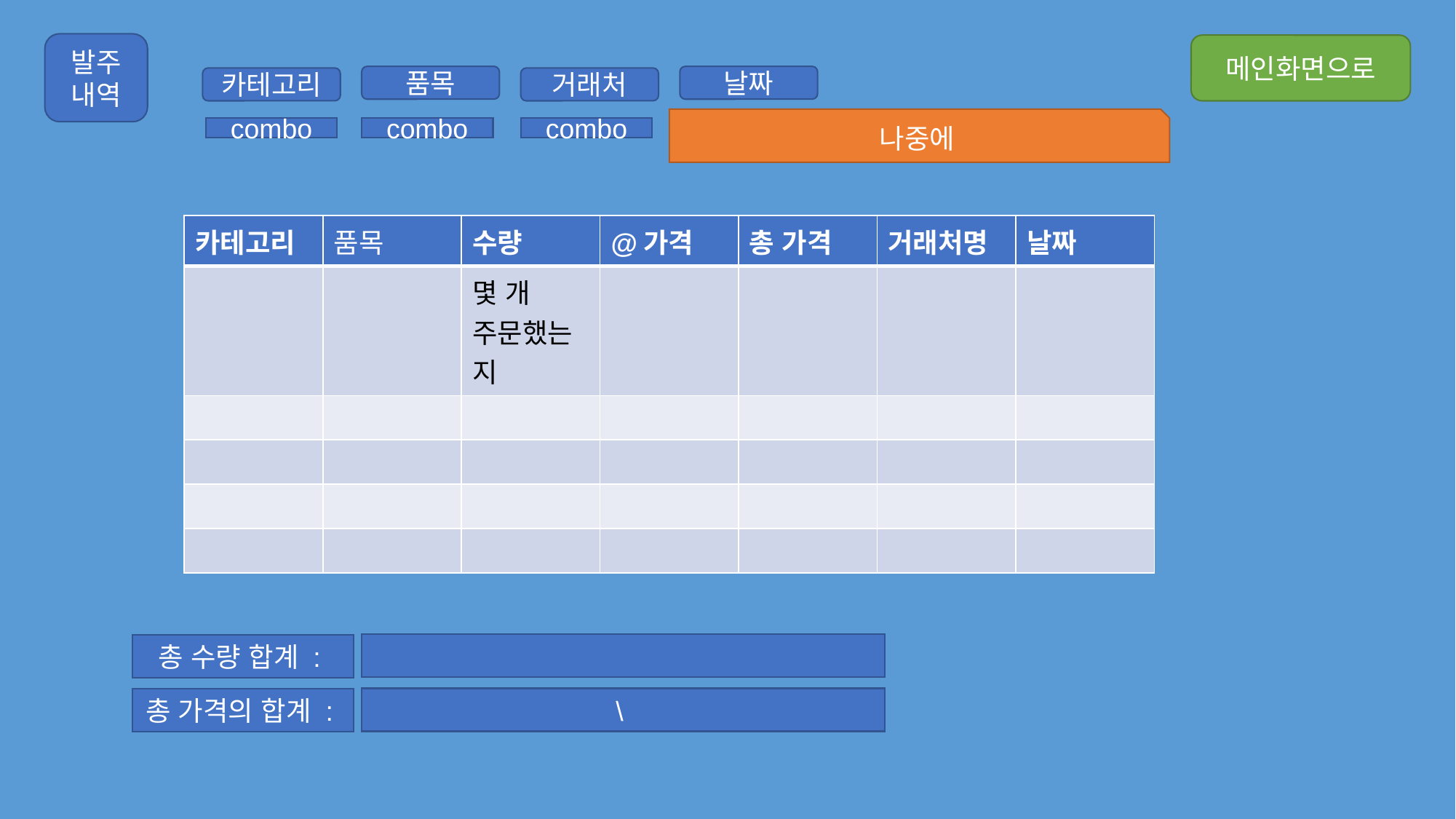

발주내역
메인화면으로
품목
날짜
카테고리
거래처
나중에
일
combo
combo
combo
연도
월
| 카테고리 | 품목 | 수량 | @가격 | 총 가격 | 거래처명 | 날짜 |
| --- | --- | --- | --- | --- | --- | --- |
|  |  | 몇 개 주문했는지 |  |  |  |  |
|  |  |  |  |  |  |  |
|  |  |  |  |  |  |  |
|  |  |  |  |  |  |  |
|  |  |  |  |  |  |  |

총 수량 합계 :
\
총 가격의 합계 :